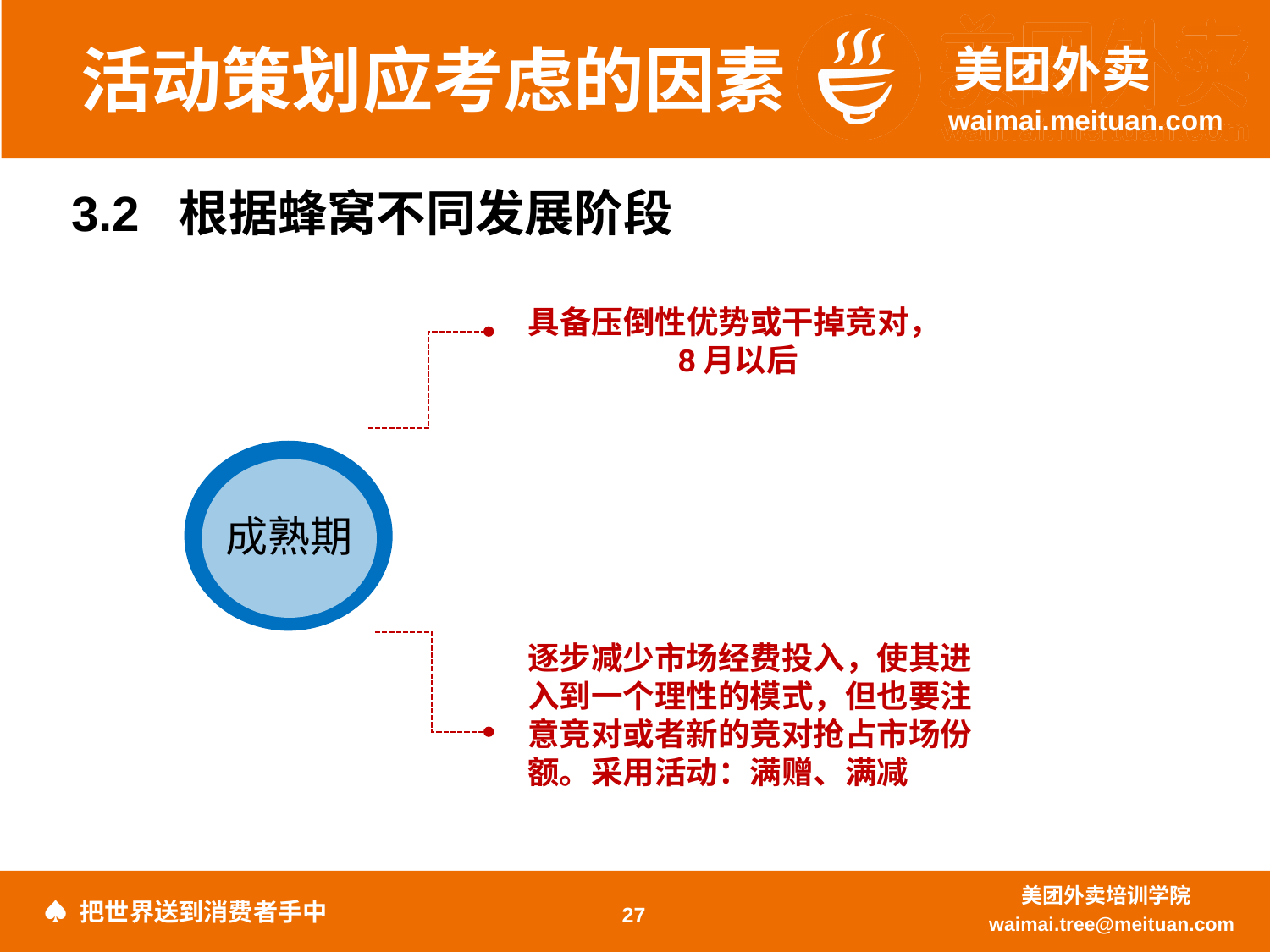

活动策划应考虑的因素
3.2  根据蜂窝不同发展阶段
具备压倒性优势或干掉竞对，8月以后

成熟期
逐步减少市场经费投入，使其进入到一个理性的模式，但也要注意竞对或者新的竞对抢占市场份额。采用活动：满赠、满减